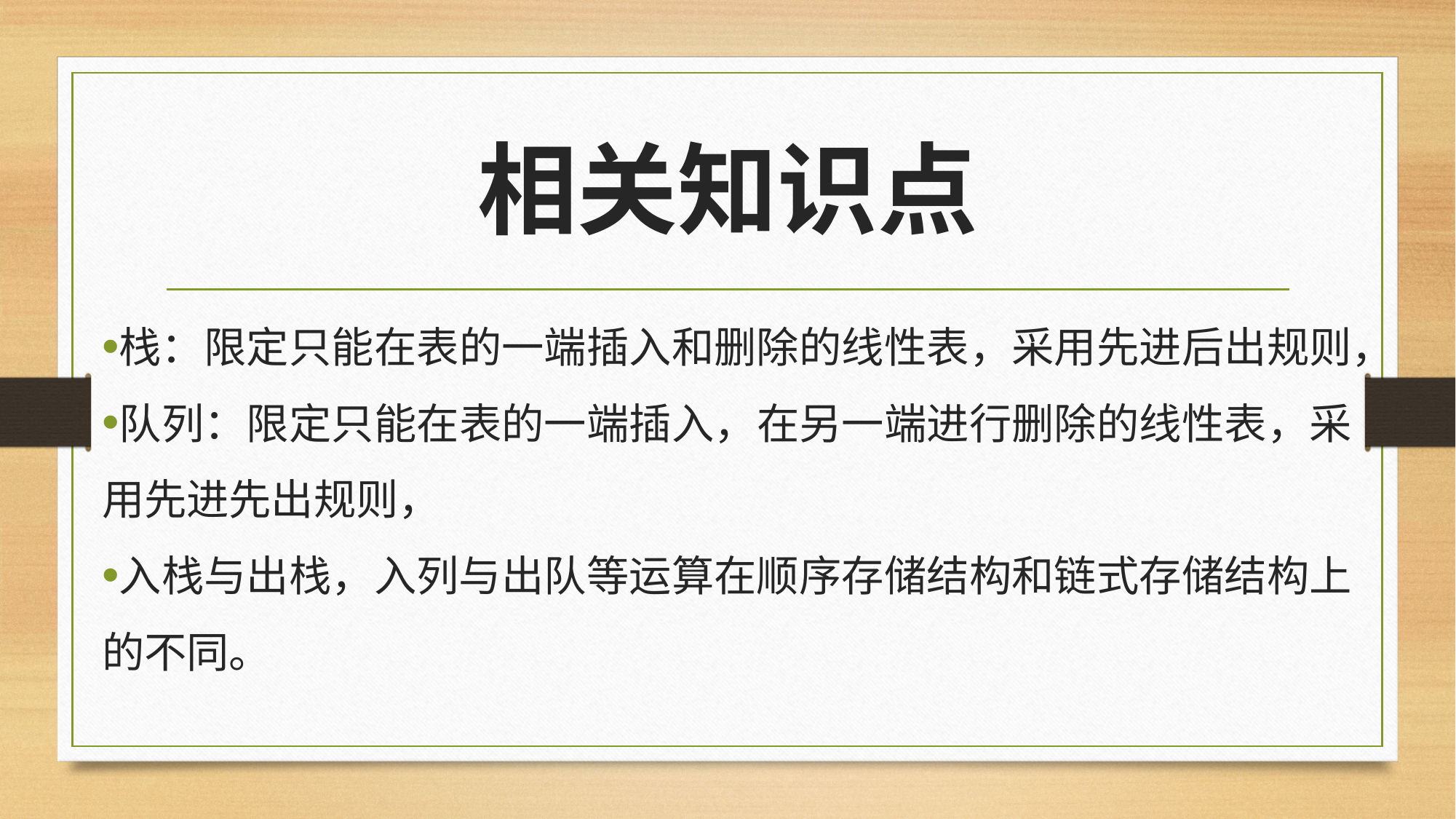

# 相关知识点
栈：限定只能在表的一端插入和删除的线性表，采用先进后出规则，
队列：限定只能在表的一端插入，在另一端进行删除的线性表，采用先进先出规则，
入栈与出栈，入列与出队等运算在顺序存储结构和链式存储结构上的不同。